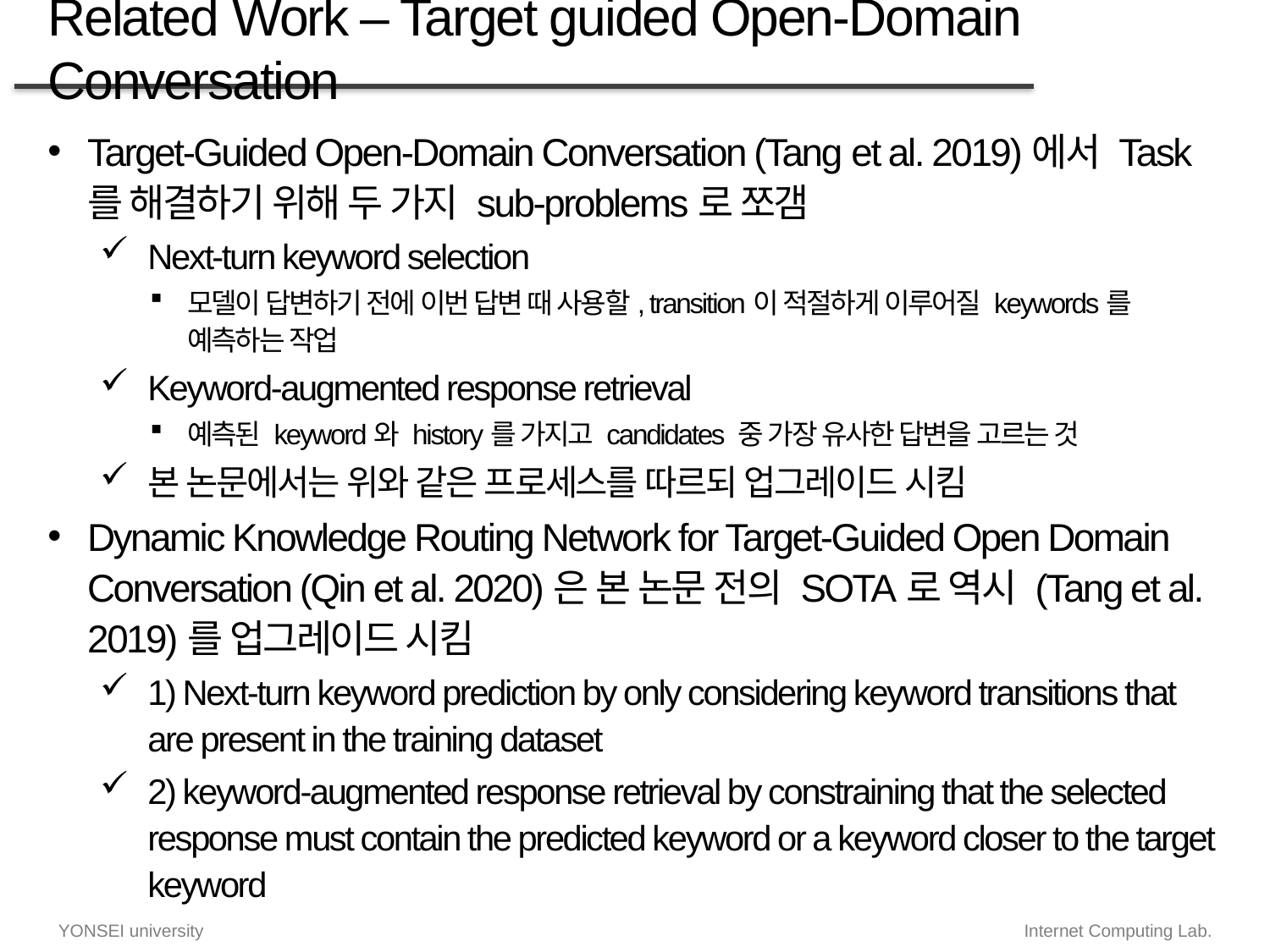

# Related Work – Target guided Open-Domain Conversation
Target-Guided Open-Domain Conversation (Tang et al. 2019)에서 Task를 해결하기 위해 두 가지 sub-problems로 쪼갬
Next-turn keyword selection
모델이 답변하기 전에 이번 답변 때 사용할, transition이 적절하게 이루어질 keywords를 예측하는 작업
Keyword-augmented response retrieval
예측된 keyword와 history를 가지고 candidates 중 가장 유사한 답변을 고르는 것
본 논문에서는 위와 같은 프로세스를 따르되 업그레이드 시킴
Dynamic Knowledge Routing Network for Target-Guided Open Domain Conversation (Qin et al. 2020)은 본 논문 전의 SOTA로 역시 (Tang et al. 2019)를 업그레이드 시킴
1) Next-turn keyword prediction by only considering keyword transitions that are present in the training dataset
2) keyword-augmented response retrieval by constraining that the selected response must contain the predicted keyword or a keyword closer to the target keyword